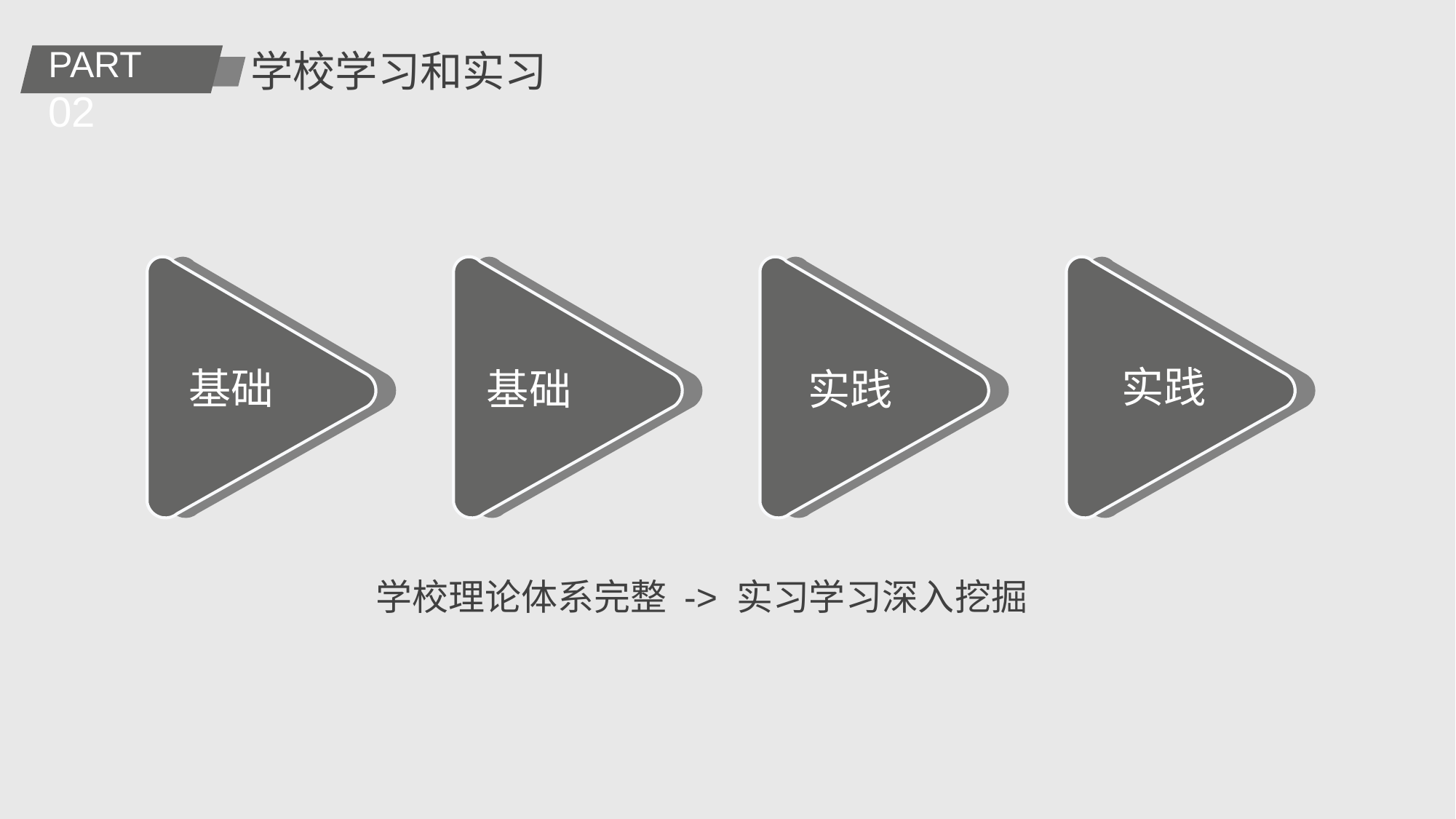

PART 02
学校学习和实习

基础

实践
基础
实践
学校理论体系完整 -> 实习学习深入挖掘